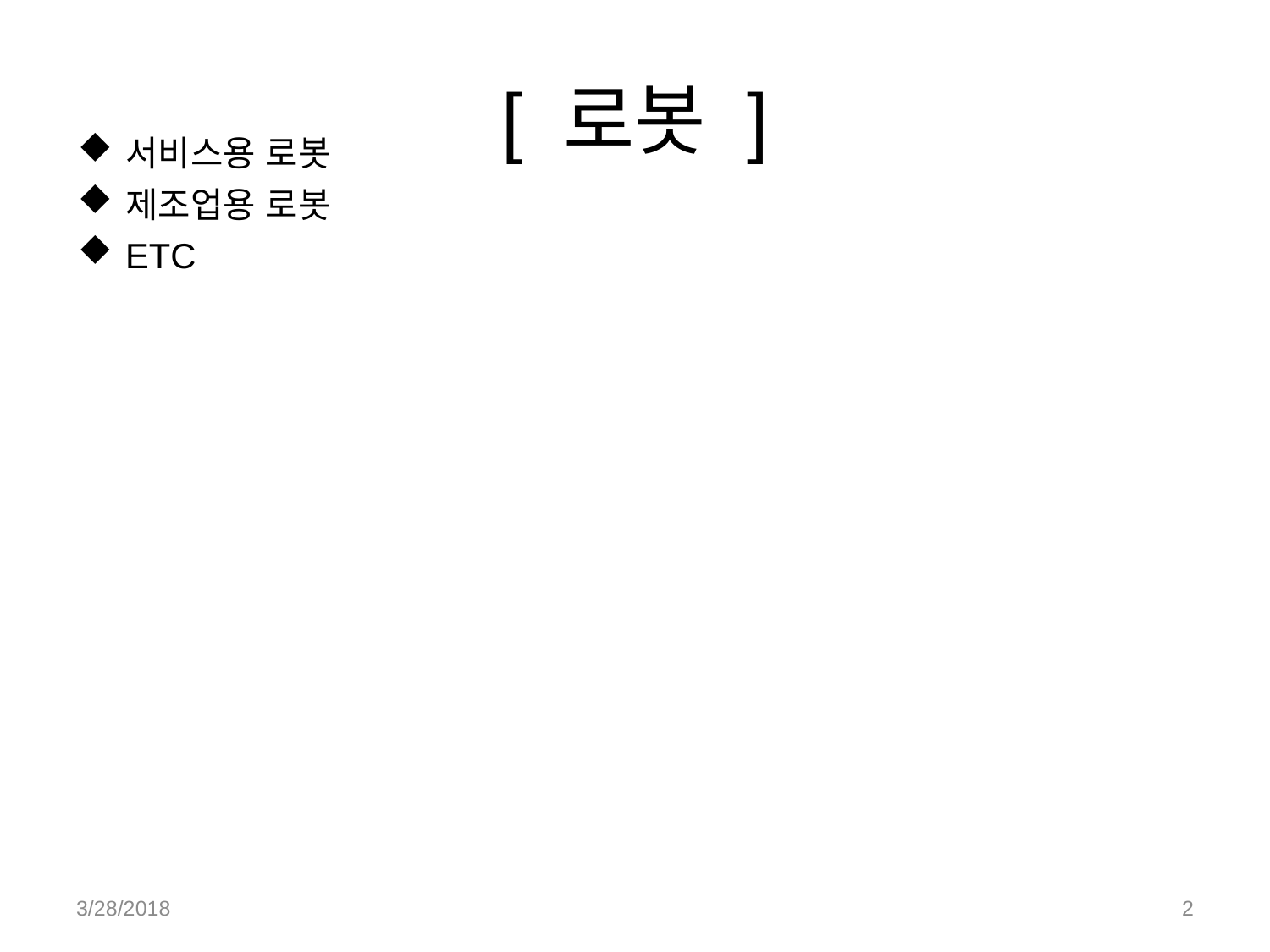

[ 로봇 ]
서비스용 로봇
제조업용 로봇
ETC
3/28/2018
2